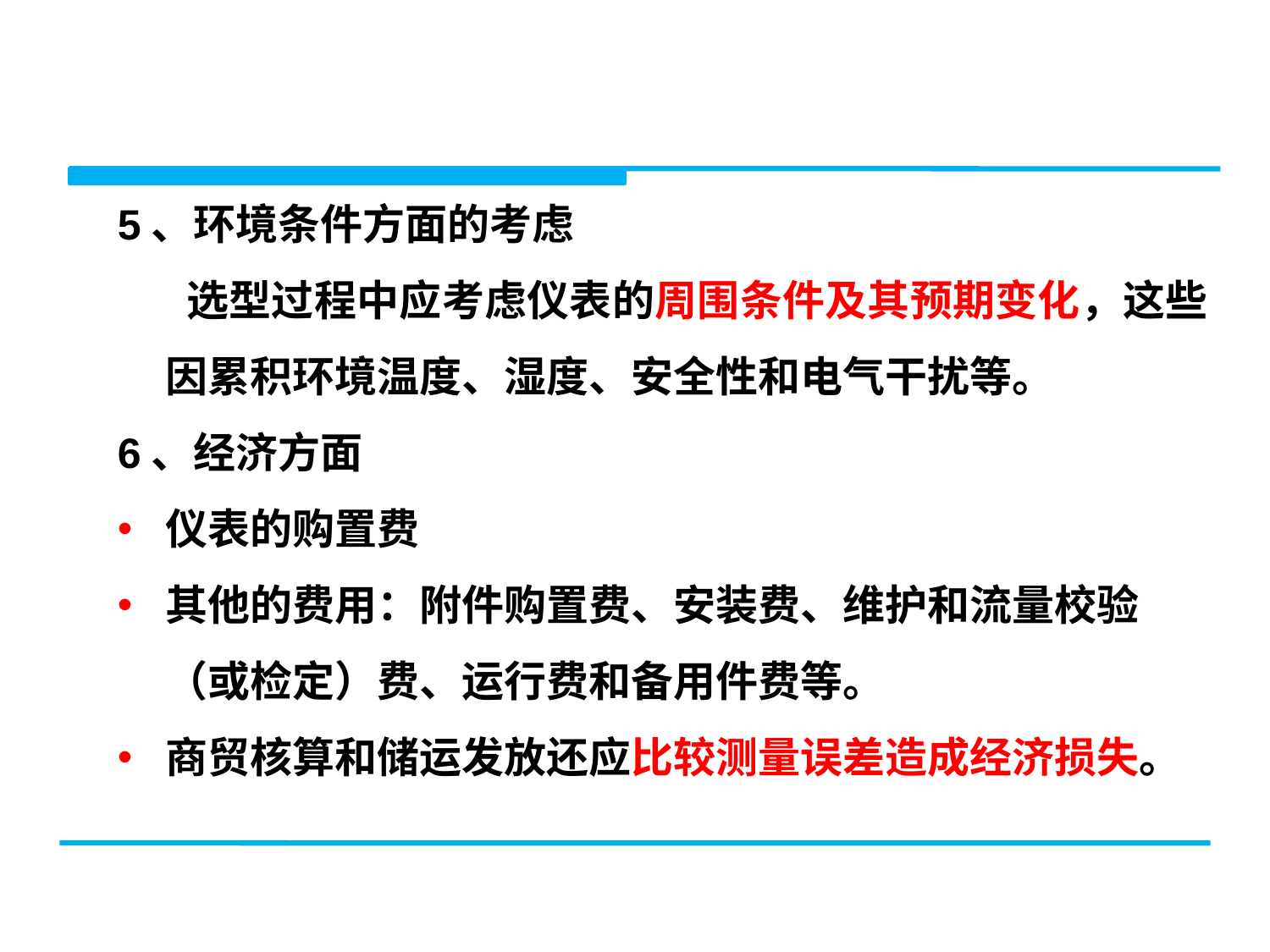

5、环境条件方面的考虑
      选型过程中应考虑仪表的周围条件及其预期变化，这些因累积环境温度、湿度、安全性和电气干扰等。
6、经济方面
仪表的购置费
其他的费用：附件购置费、安装费、维护和流量校验（或检定）费、运行费和备用件费等。
商贸核算和储运发放还应比较测量误差造成经济损失。